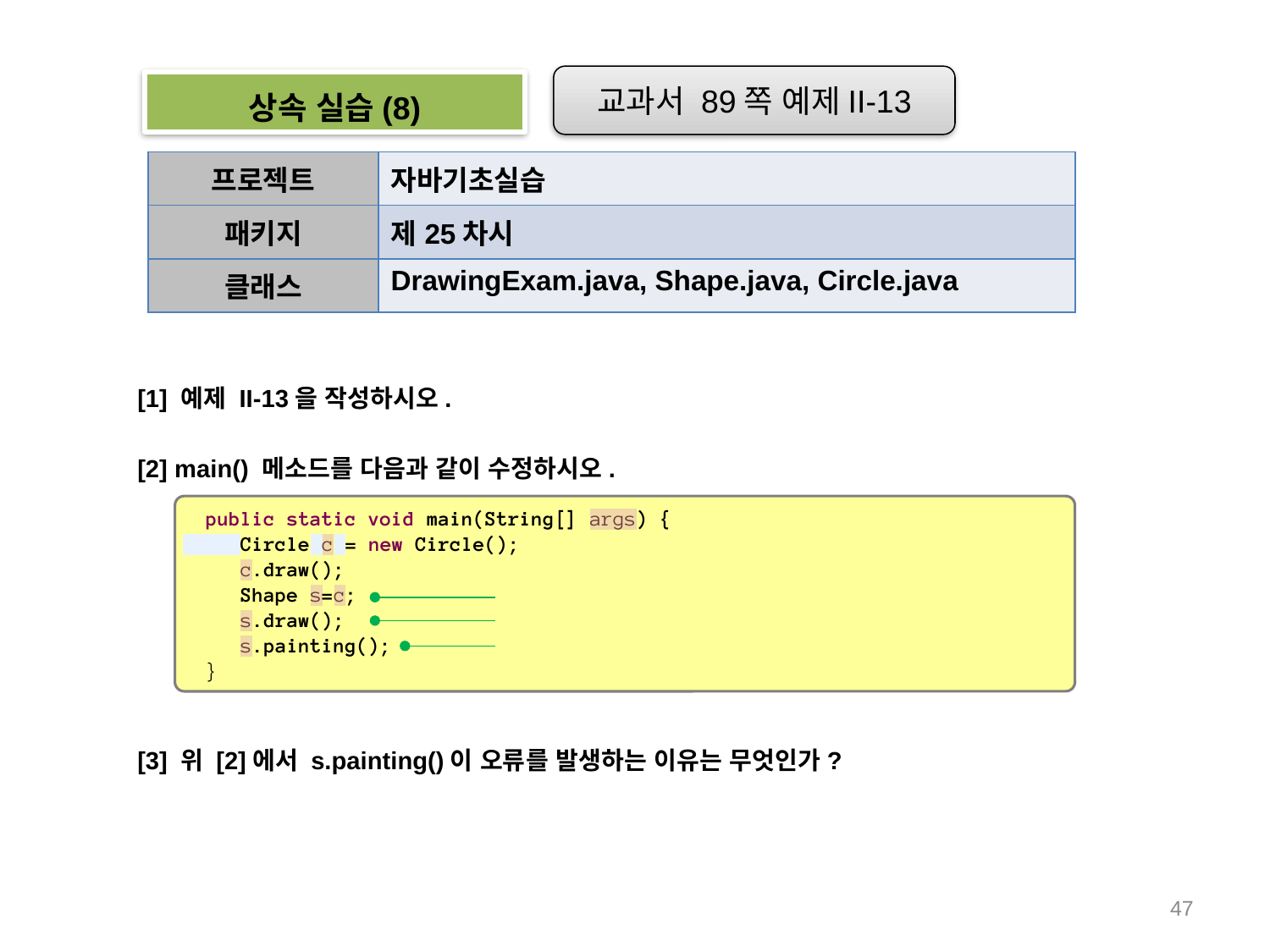

교과서 89쪽 예제II-13
상속 실습(8)
| 프로젝트 | 자바기초실습 |
| --- | --- |
| 패키지 | 제25차시 |
| 클래스 | DrawingExam.java, Shape.java, Circle.java |
[1] 예제 II-13을 작성하시오.
[2] main() 메소드를 다음과 같이 수정하시오.
  public static void main(String[] args) {
     Circle c = new Circle();
     c.draw();
     Shape s=c;
     s.draw();
     s.painting();
  }
[3] 위 [2]에서 s.painting()이 오류를 발생하는 이유는 무엇인가?
47